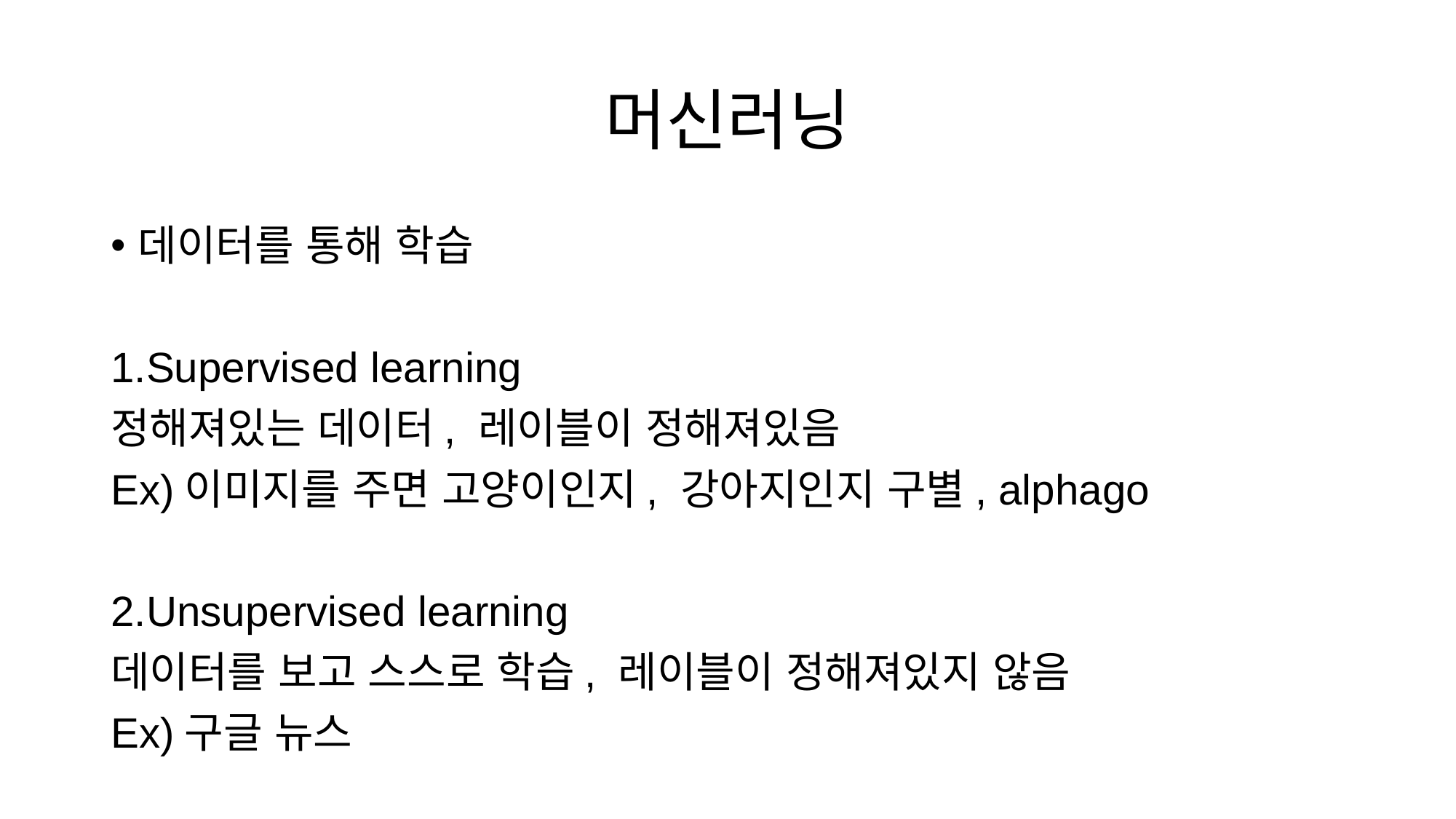

# 머신러닝
데이터를 통해 학습

1.Supervised learning
정해져있는 데이터, 레이블이 정해져있음
Ex)이미지를 주면 고양이인지, 강아지인지 구별, alphago

2.Unsupervised learning
데이터를 보고 스스로 학습, 레이블이 정해져있지 않음
Ex)구글 뉴스